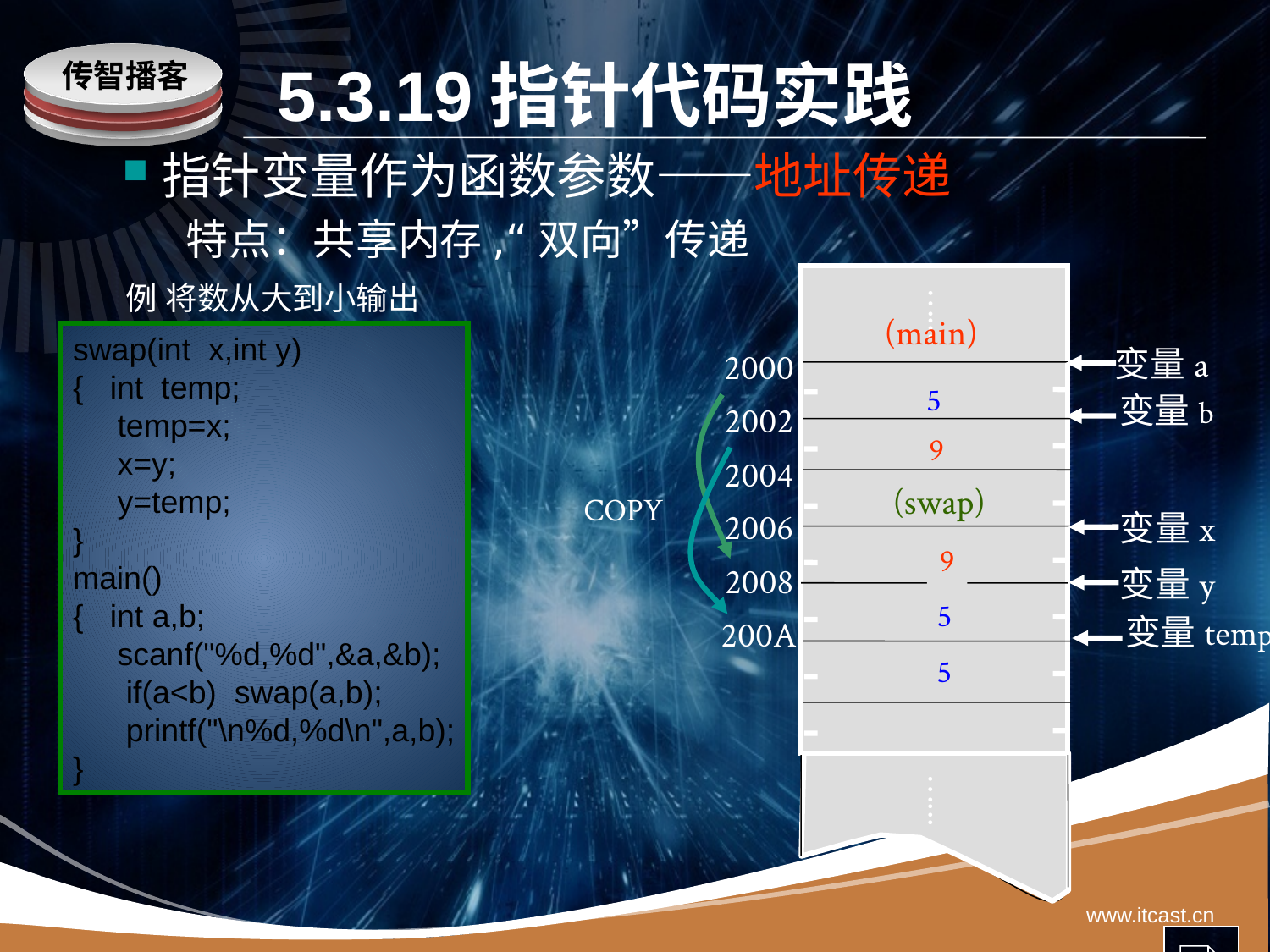

# 5.3.19指针代码实践
指针变量作为函数参数——地址传递
特点：共享内存,“双向”传递

…...
2000

2002

2004

2006

2008

200A

…...

例 将数从大到小输出
(main)
变量a

  变量b

swap(int  x,int y)
{   int  temp;
     temp=x;
     x=y;
     y=temp;
}
main()
{   int a,b;
     scanf("%d,%d",&a,&b);
      if(a<b)  swap(a,b);
      printf("\n%d,%d\n",a,b);
}
5

5
9

9
(swap)
  变量x

  变量y

  变量temp

COPY
9
5
5

www.itcast.cn